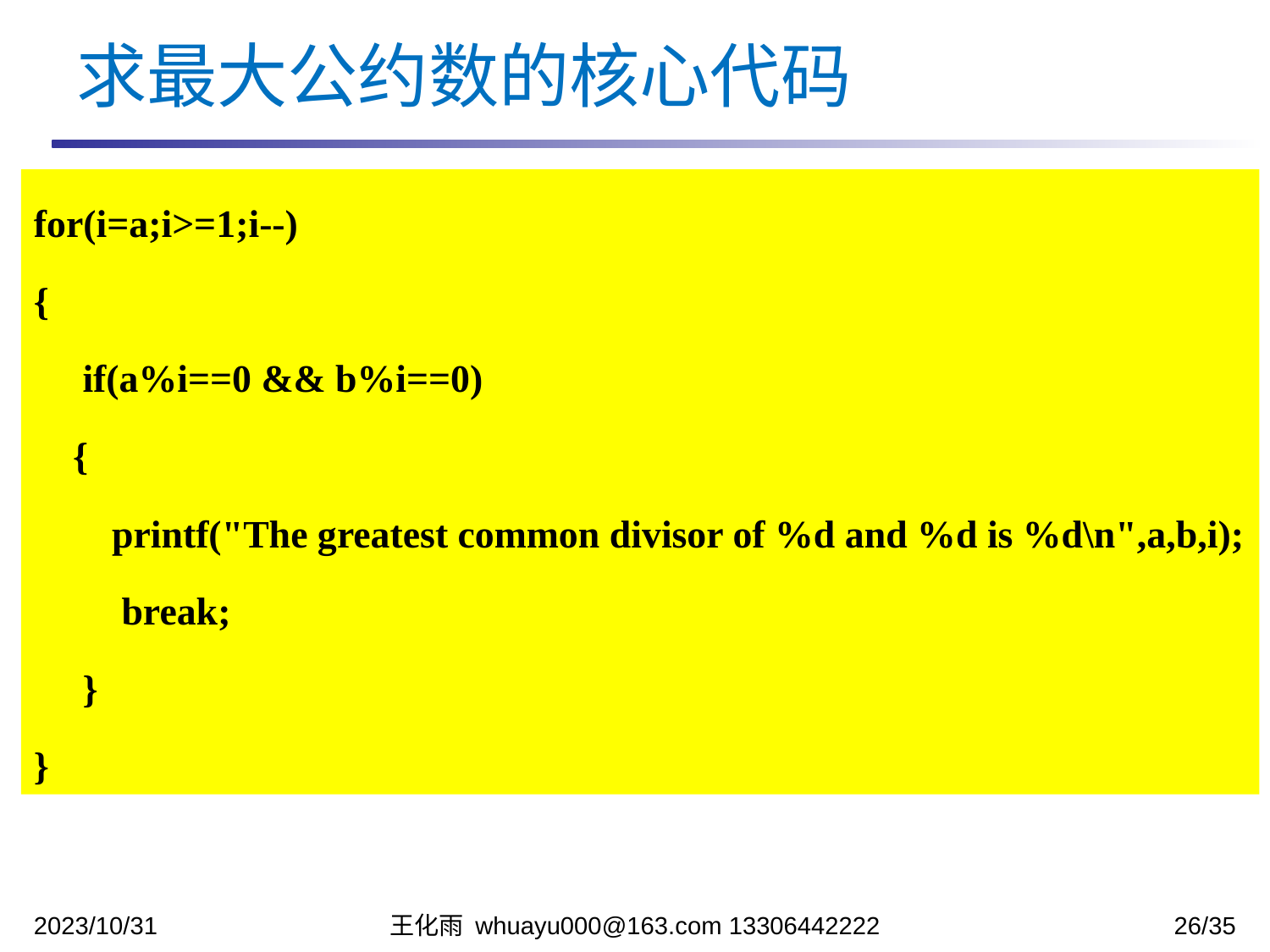

求最大公约数的核心代码
for(i=a;i>=1;i--)
{
     if(a%i==0 && b%i==0)
    {
        printf("The greatest common divisor of %d and %d is %d\n",a,b,i);
         break;
     }
}

2023/10/31
王化雨 whuayu000@163.com 13306442222
26/35